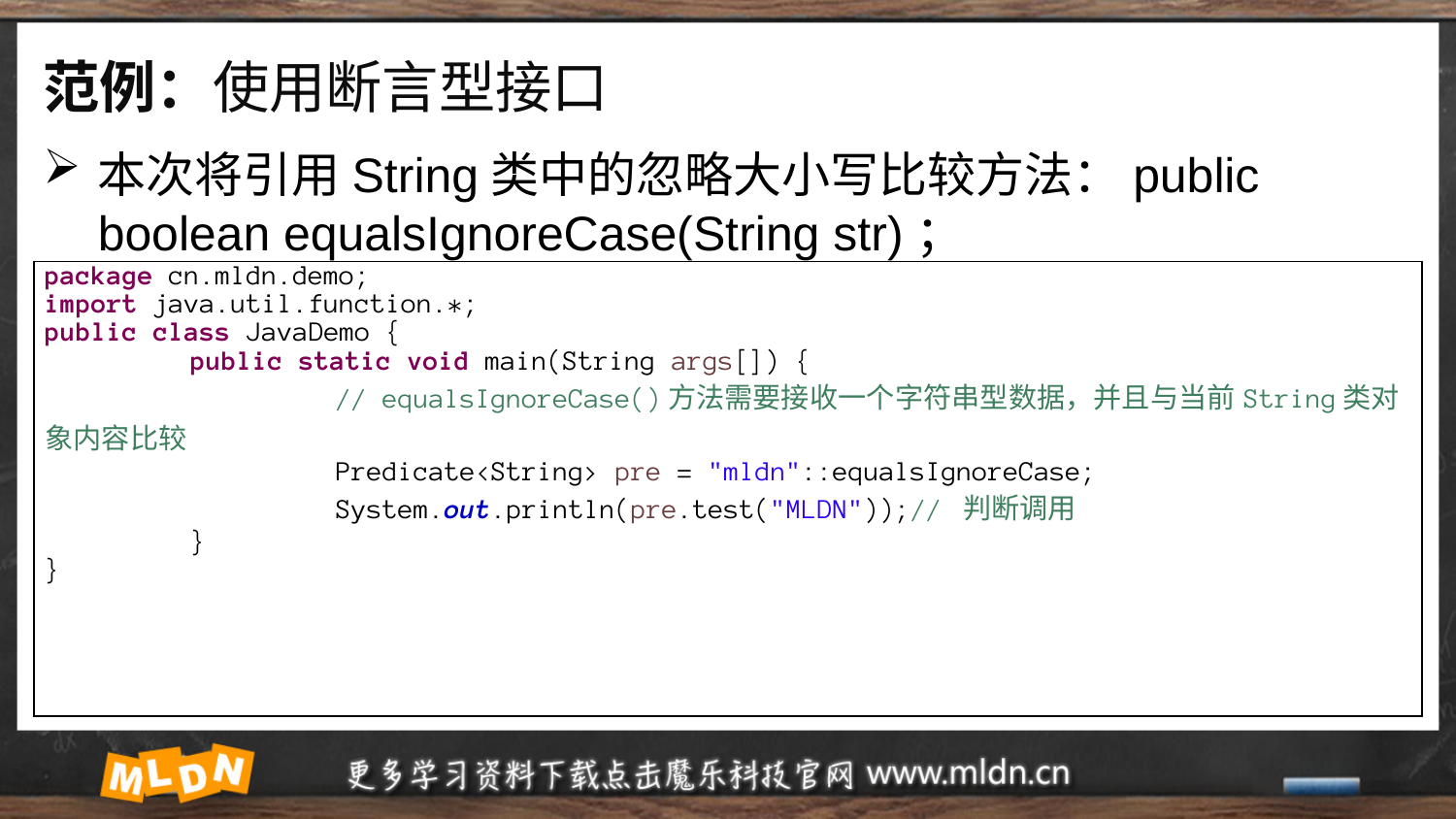

# 范例：使用断言型接口
本次将引用String类中的忽略大小写比较方法：public boolean equalsIgnoreCase(String str)；
| package cn.mldn.demo; import java.util.function.\*; public class JavaDemo { public static void main(String args[]) { // equalsIgnoreCase()方法需要接收一个字符串型数据，并且与当前String类对象内容比较 Predicate<String> pre = "mldn"::equalsIgnoreCase; System.out.println(pre.test("MLDN"));// 判断调用 } } |
| --- |